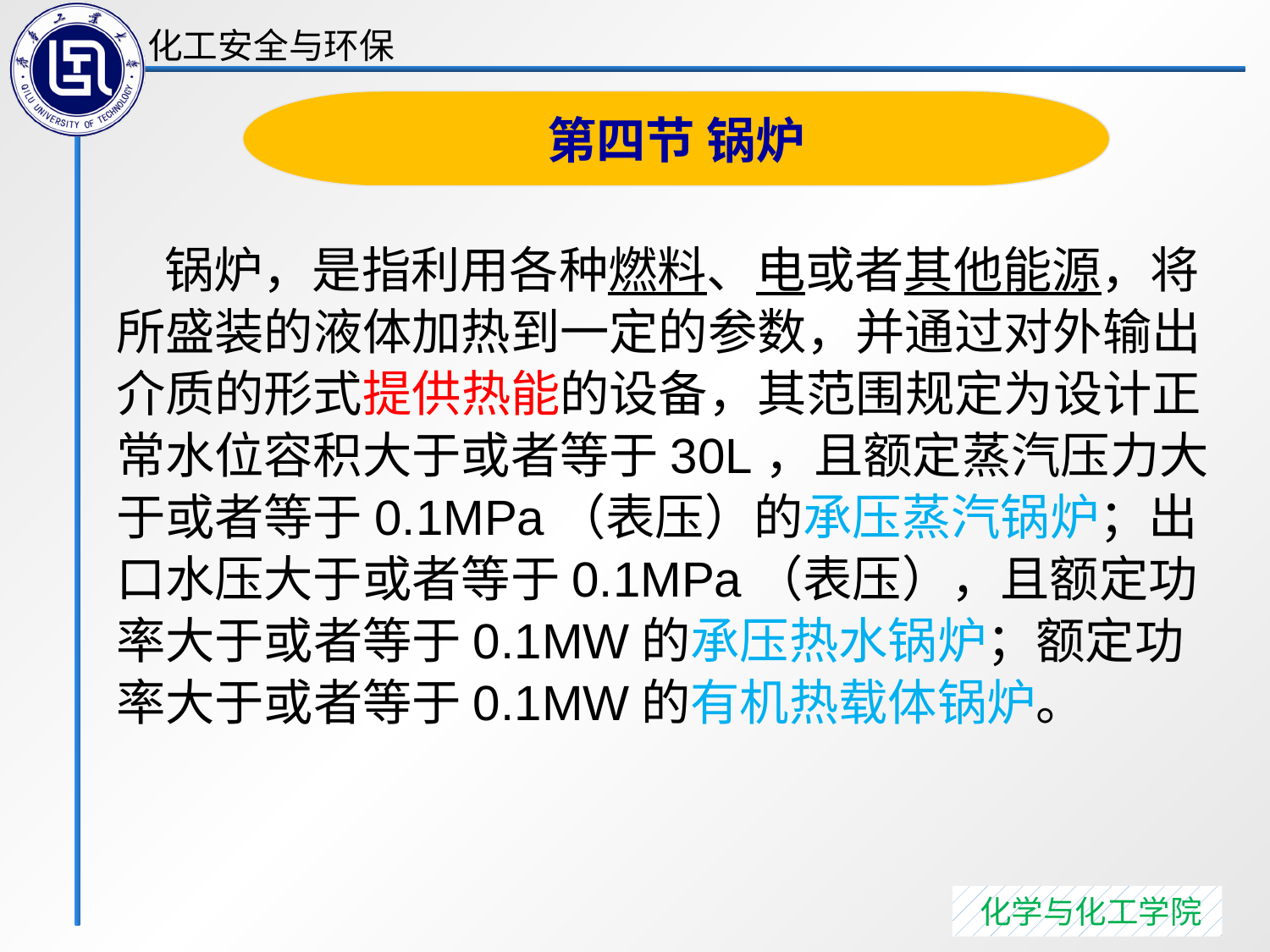

第四节 锅炉
    锅炉，是指利用各种燃料、电或者其他能源，将所盛装的液体加热到一定的参数，并通过对外输出介质的形式提供热能的设备，其范围规定为设计正常水位容积大于或者等于30L，且额定蒸汽压力大于或者等于0.1MPa（表压）的承压蒸汽锅炉；出口水压大于或者等于0.1MPa（表压），且额定功率大于或者等于0.1MW的承压热水锅炉；额定功率大于或者等于0.1MW的有机热载体锅炉。